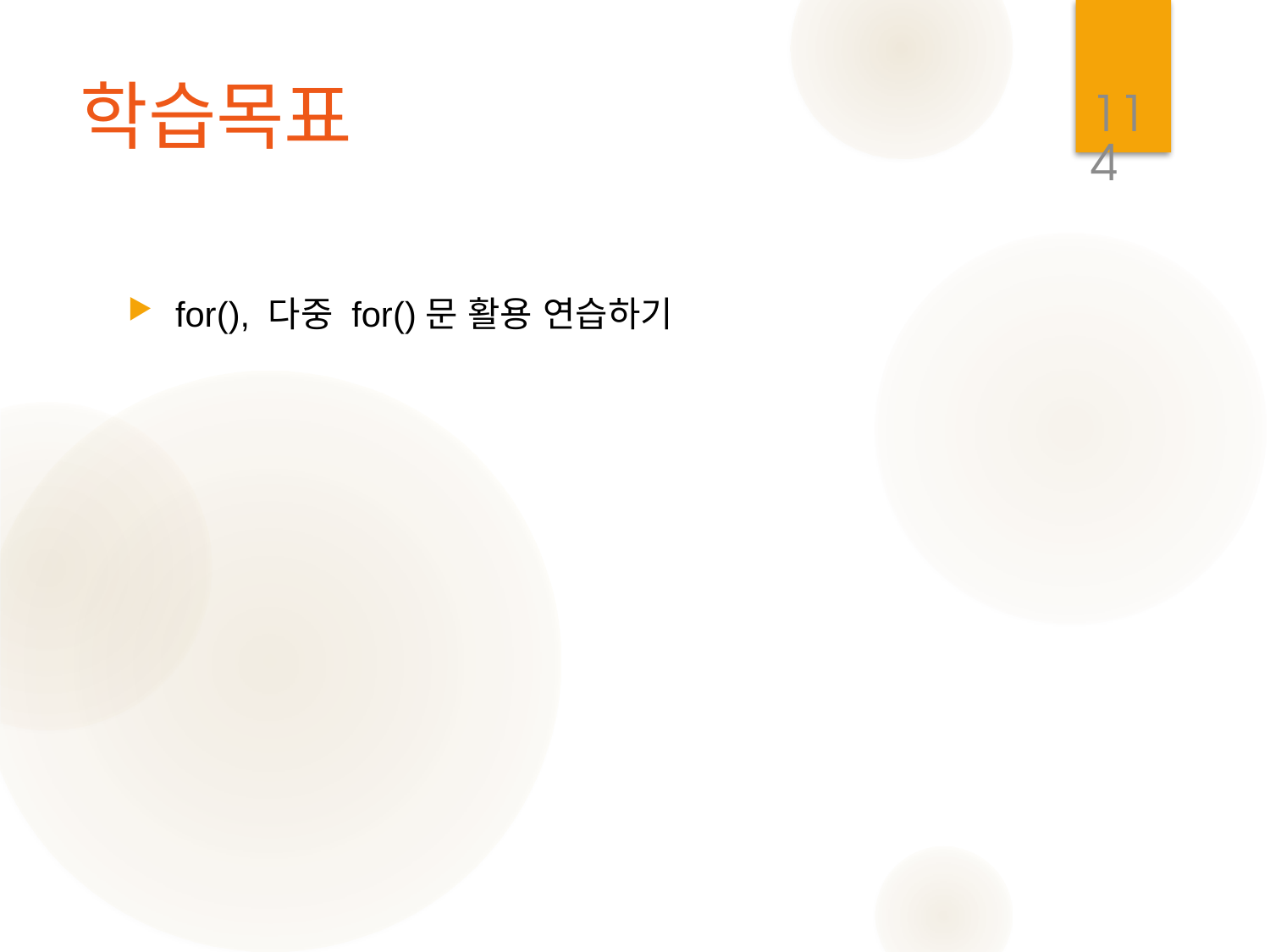

114
# 학습목표
for(), 다중 for()문 활용 연습하기